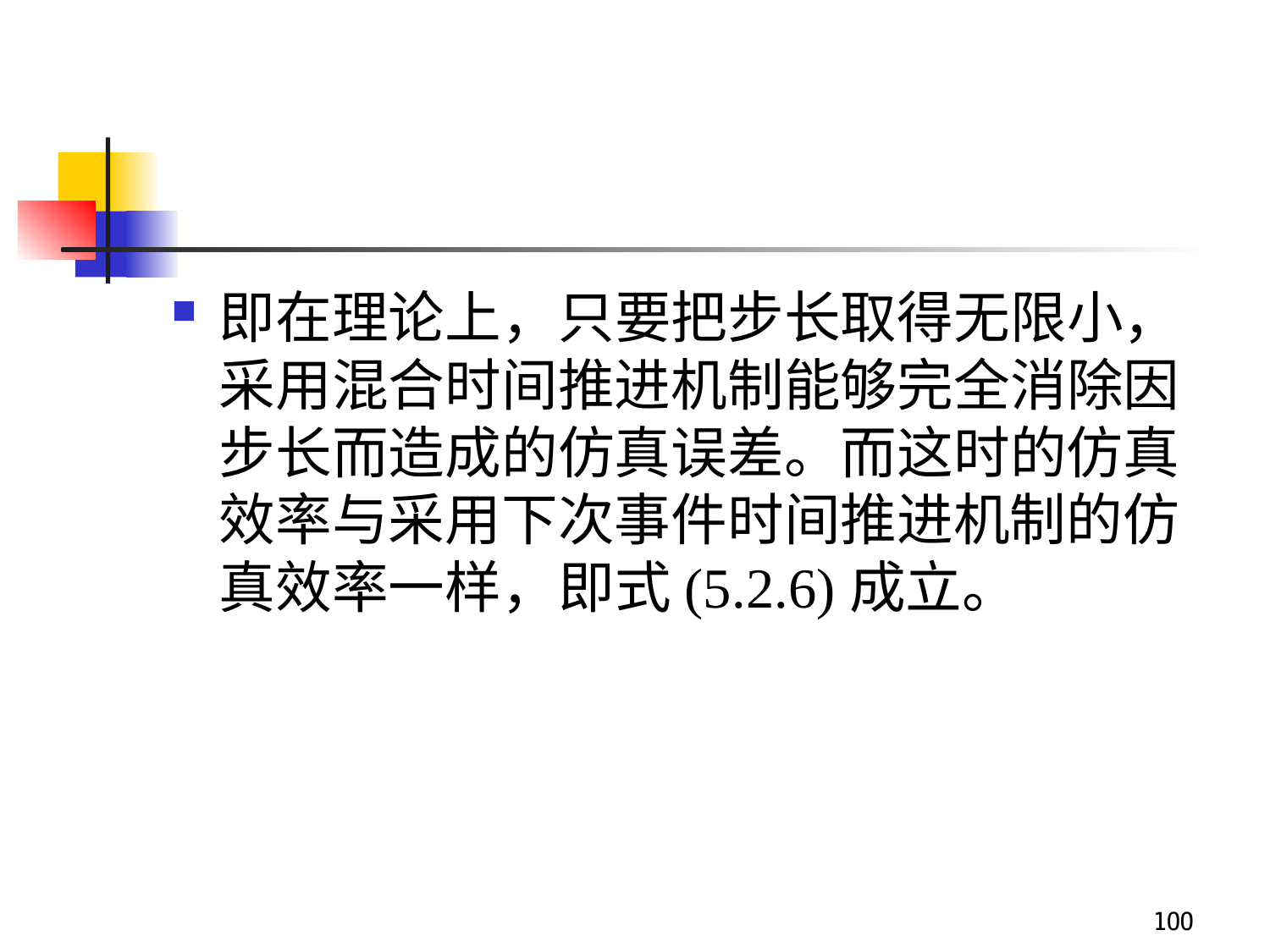

#
即在理论上，只要把步长取得无限小，采用混合时间推进机制能够完全消除因步长而造成的仿真误差。而这时的仿真效率与采用下次事件时间推进机制的仿真效率一样，即式(5.2.6)成立。

100